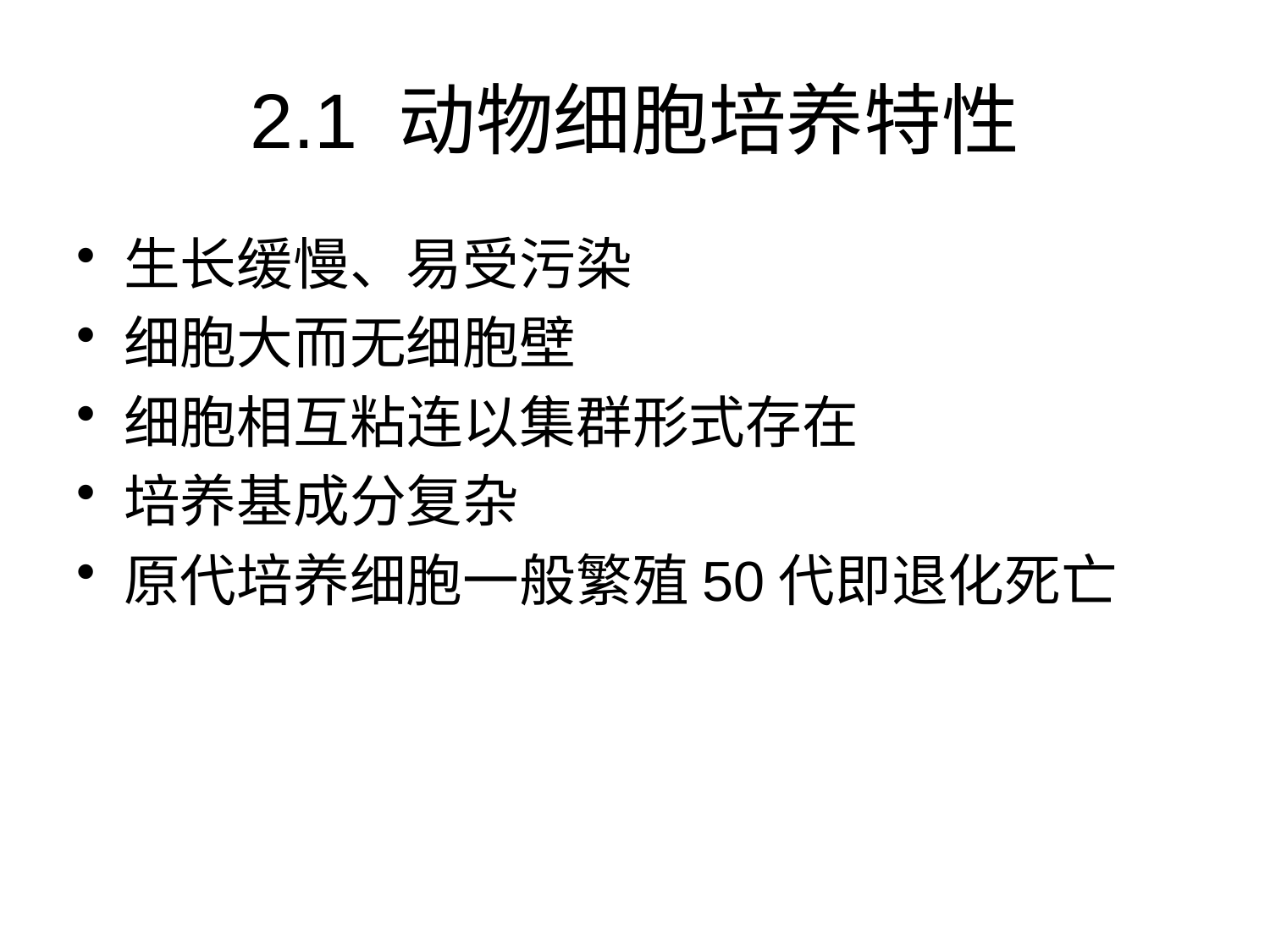

# 2.1 动物细胞培养特性
生长缓慢、易受污染
细胞大而无细胞壁
细胞相互粘连以集群形式存在
培养基成分复杂
原代培养细胞一般繁殖50代即退化死亡